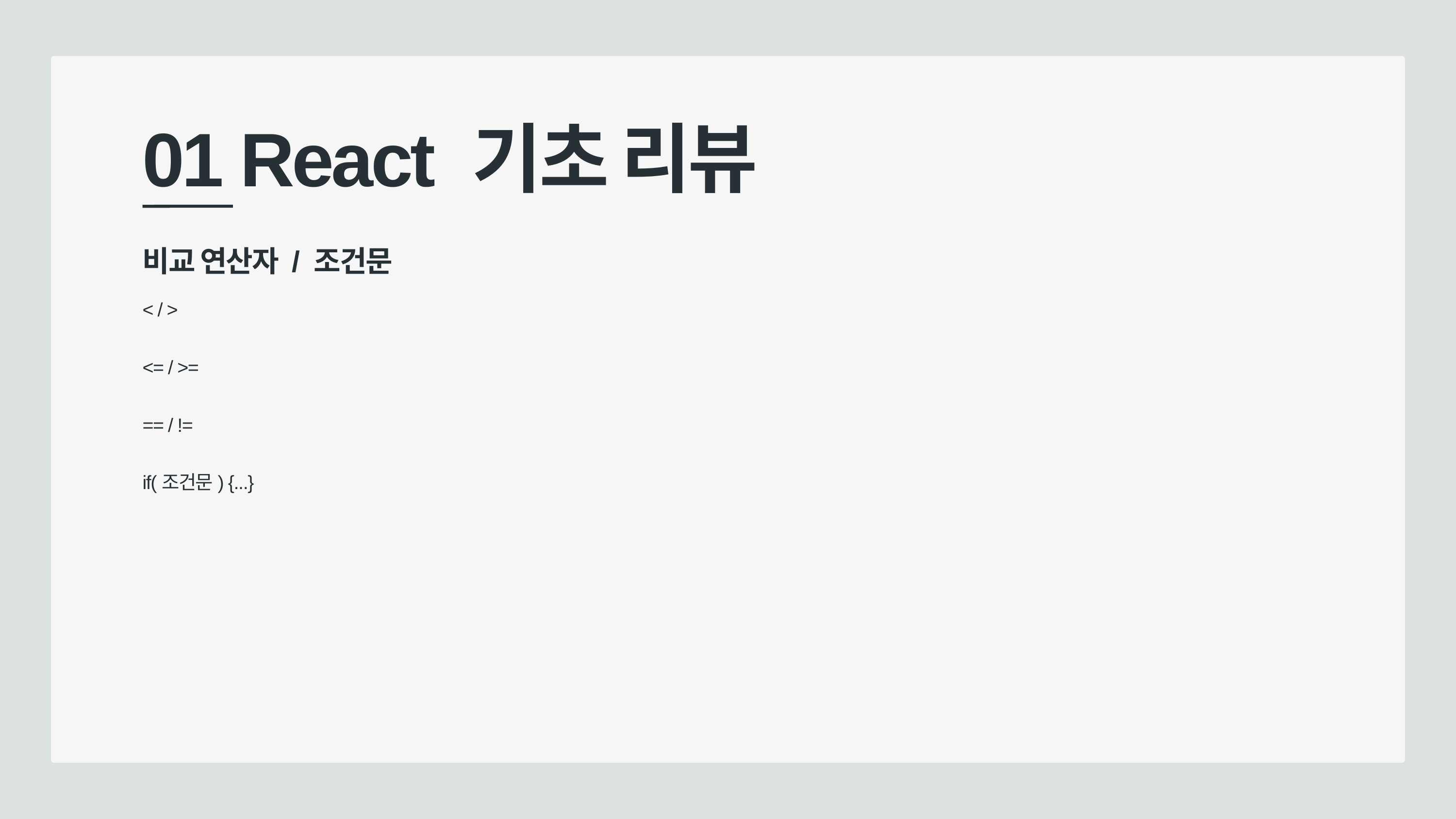

01 React 기초 리뷰

비교 연산자 / 조건문
< / >

<= / >=

== / !=

if(조건문) {...}